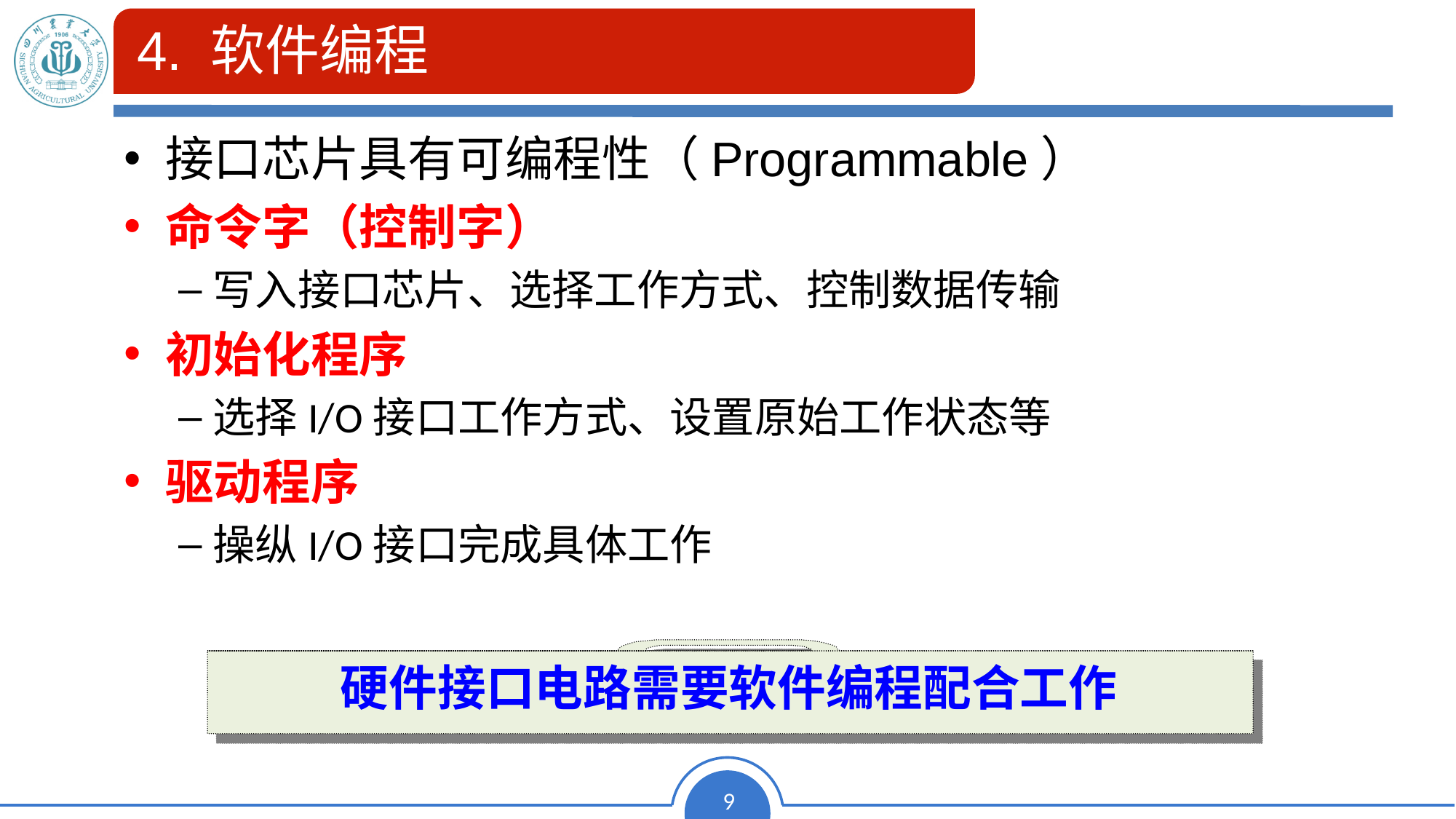

# 4. 软件编程
接口芯片具有可编程性（Programmable）
命令字（控制字）
写入接口芯片、选择工作方式、控制数据传输
初始化程序
选择I/O接口工作方式、设置原始工作状态等
驱动程序
操纵I/O接口完成具体工作
硬件接口电路需要软件编程配合工作